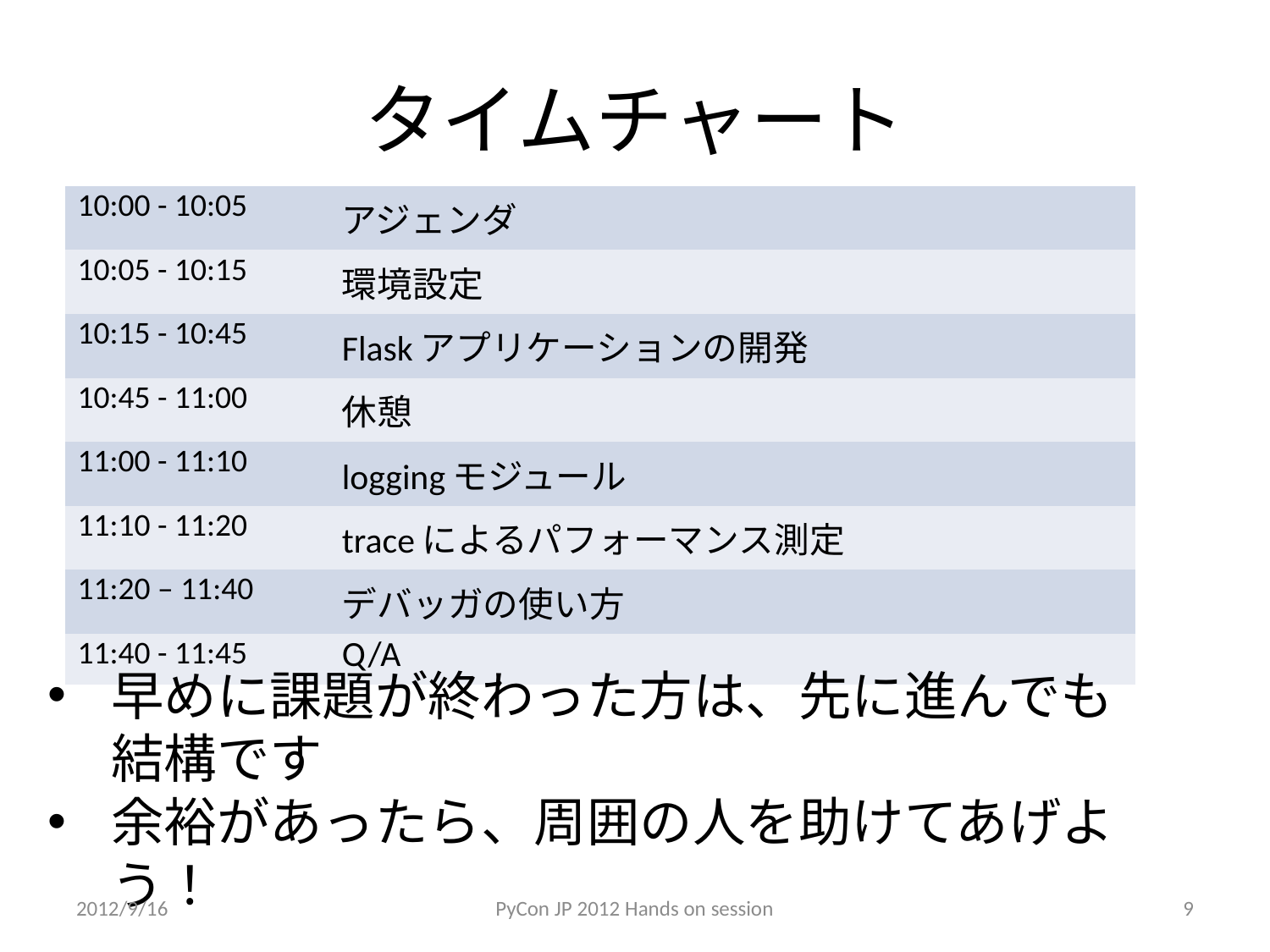

# タイムチャート
| 10:00 - 10:05 | アジェンダ |
| --- | --- |
| 10:05 - 10:15 | 環境設定 |
| 10:15 - 10:45 | Flaskアプリケーションの開発 |
| 10:45 - 11:00 | 休憩 |
| 11:00 - 11:10 | loggingモジュール |
| 11:10 - 11:20 | traceによるパフォーマンス測定 |
| 11:20 – 11:40 | デバッガの使い方 |
| 11:40 - 11:45 | Q/A |
早めに課題が終わった方は、先に進んでも結構です
余裕があったら、周囲の人を助けてあげよう！
2012/9/16
PyCon JP 2012 Hands on session
9